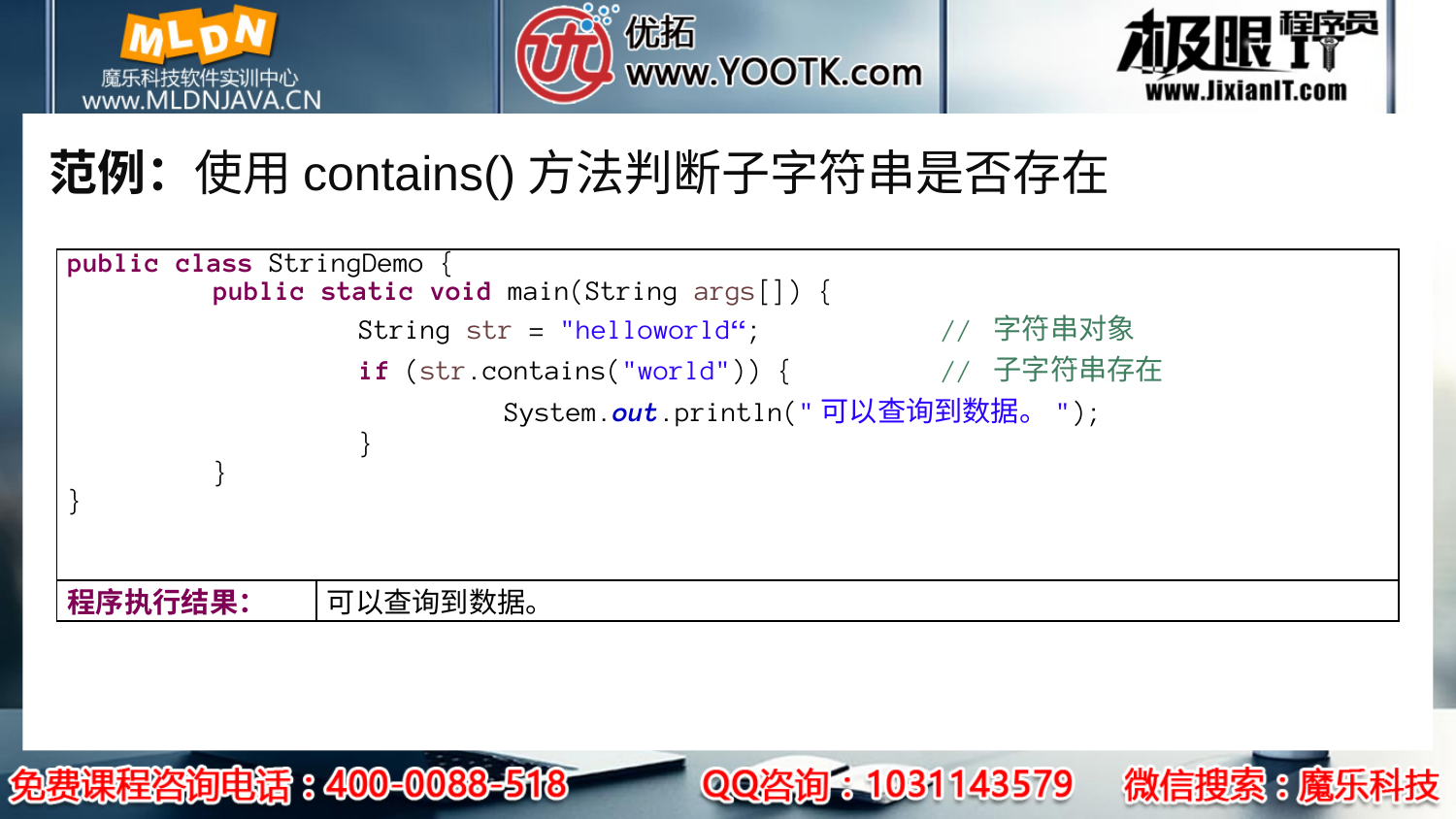

# 范例：使用contains()方法判断子字符串是否存在
| public class StringDemo { public static void main(String args[]) { String str = "helloworld“; // 字符串对象 if (str.contains("world")) { // 子字符串存在 System.out.println("可以查询到数据。"); } } } |  |
| --- | --- |
| 程序执行结果： | 可以查询到数据。 |